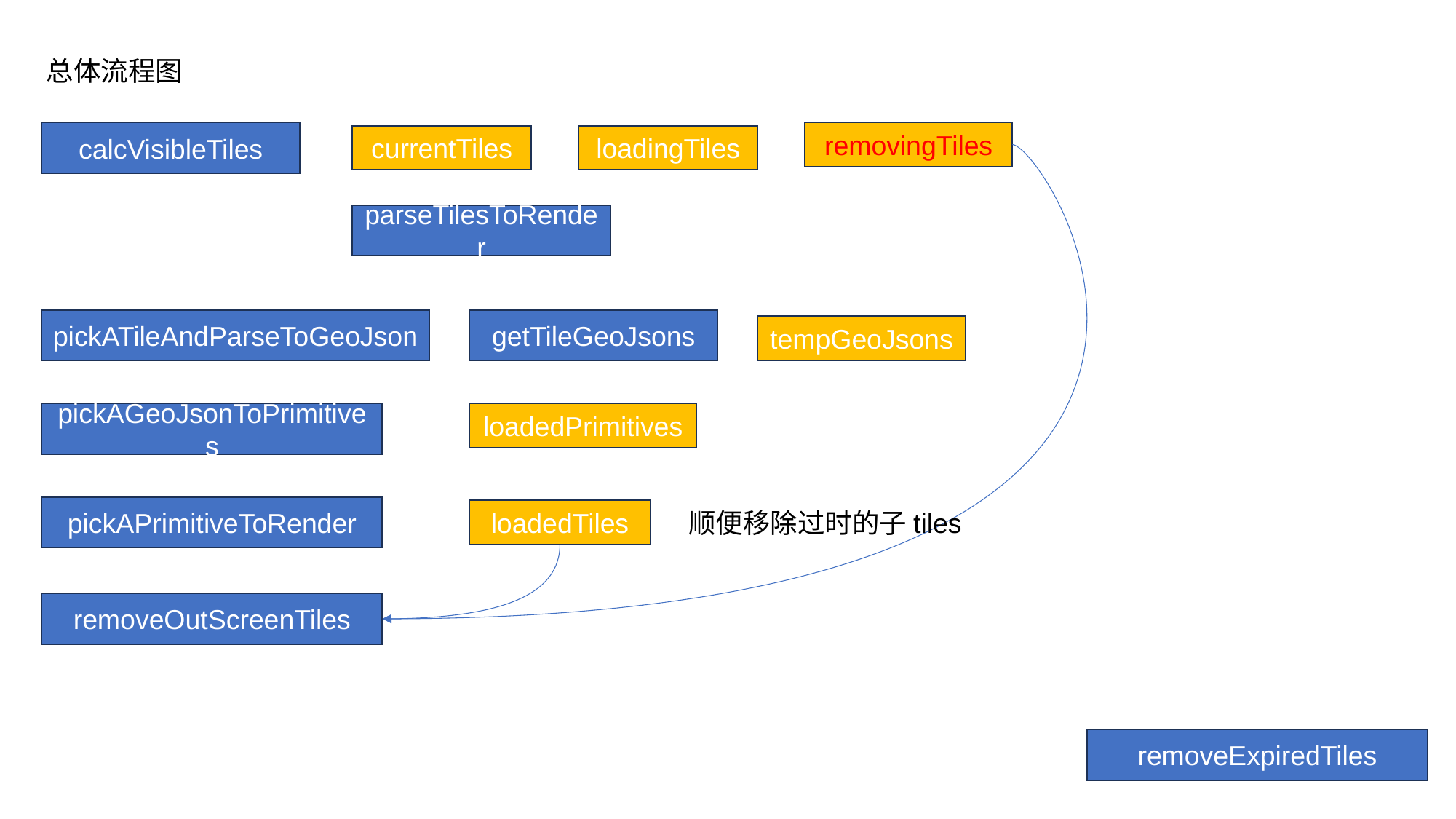

总体流程图
calcVisibleTiles
removingTiles
currentTiles
loadingTiles
parseTilesToRender
pickATileAndParseToGeoJson
getTileGeoJsons
tempGeoJsons
pickAGeoJsonToPrimitives
loadedPrimitives
pickAPrimitiveToRender
loadedTiles
顺便移除过时的子tiles
removeOutScreenTiles
removeExpiredTiles